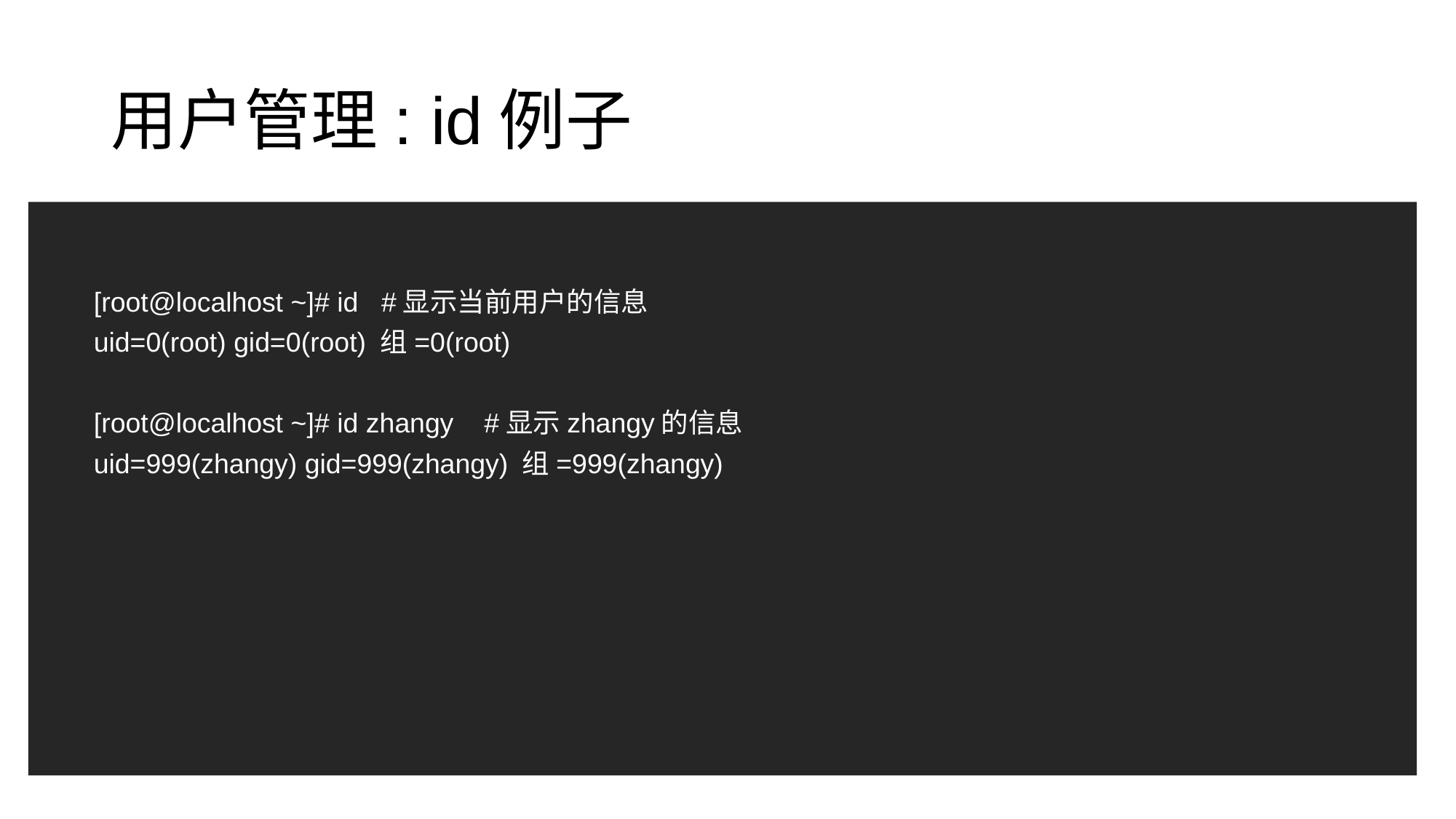

# 用户管理: id例子

[root@localhost ~]# id   #显示当前用户的信息
uid=0(root) gid=0(root) 组=0(root)

[root@localhost ~]# id zhangy    #显示zhangy的信息
uid=999(zhangy) gid=999(zhangy) 组=999(zhangy)